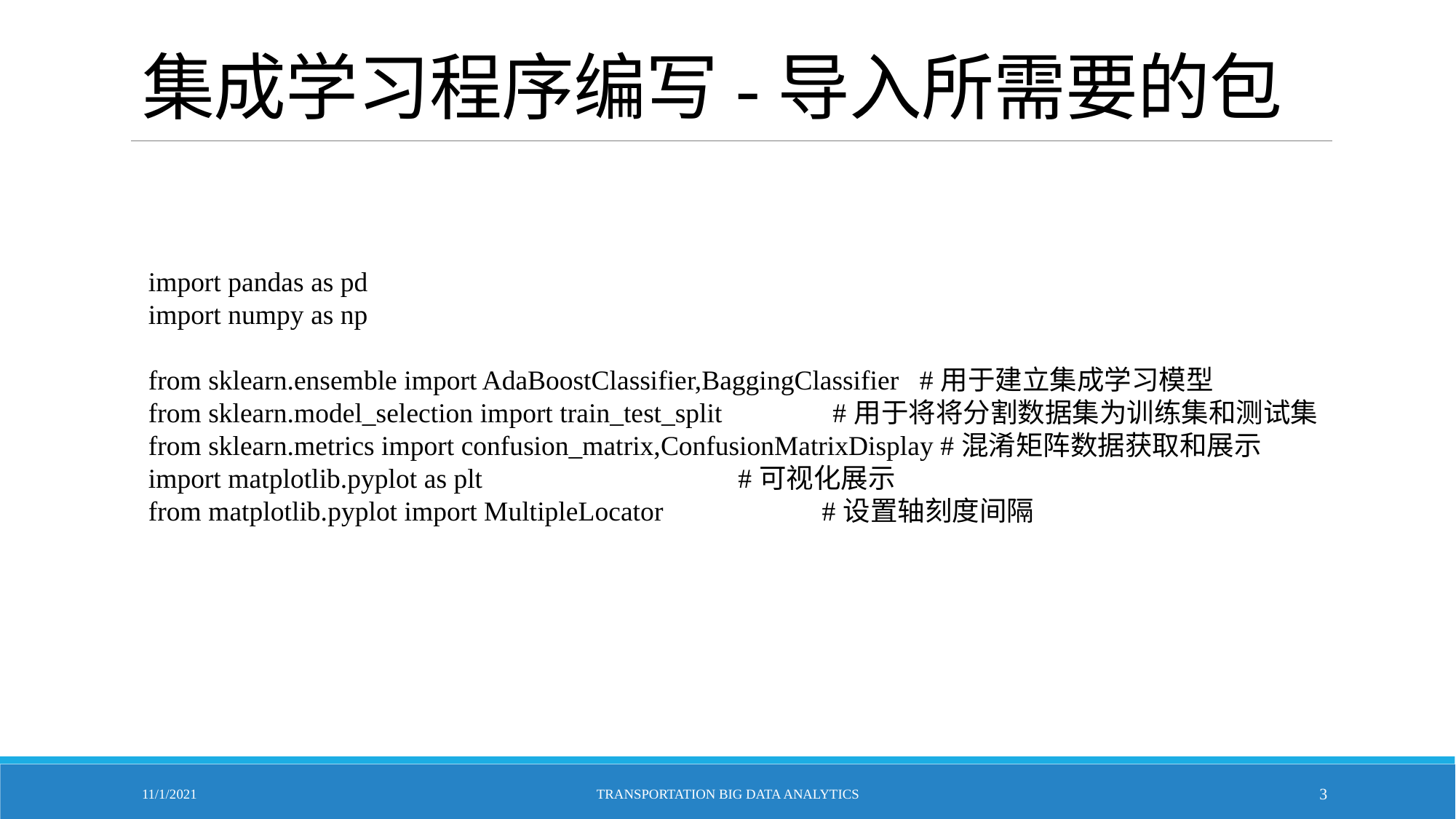

# 集成学习程序编写-导入所需要的包
import pandas as pd
import numpy as np

from sklearn.ensemble import AdaBoostClassifier,BaggingClassifier   #用于建立集成学习模型
from sklearn.model_selection import train_test_split                #用于将将分割数据集为训练集和测试集
from sklearn.metrics import confusion_matrix,ConfusionMatrixDisplay #混淆矩阵数据获取和展示
import matplotlib.pyplot as plt                                     #可视化展示
from matplotlib.pyplot import MultipleLocator                       #设置轴刻度间隔
11/1/2021
Transportation Big Data Analytics
3